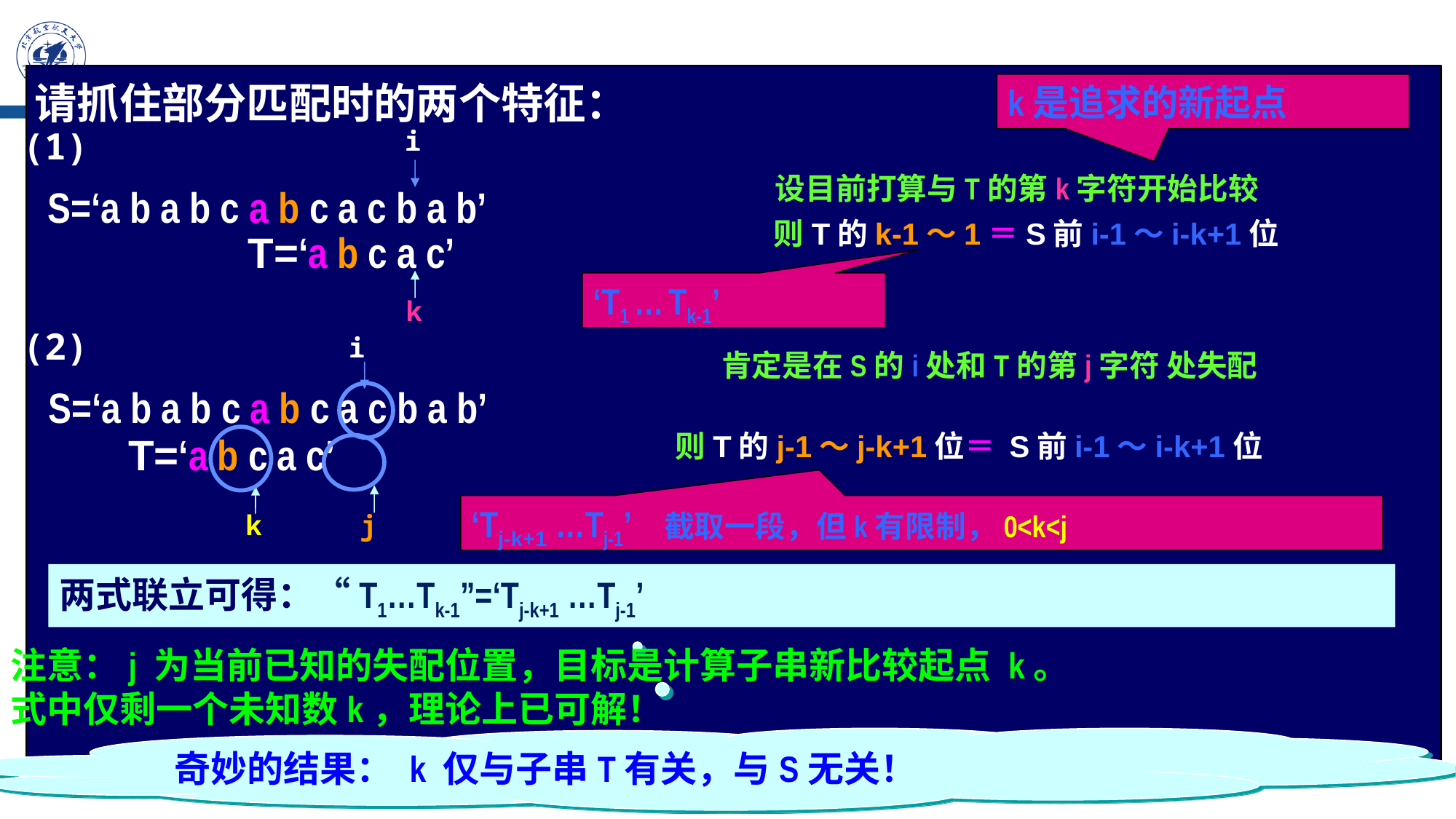

请抓住部分匹配时的两个特征：
k是追求的新起点
i

S=‘a b a b c a b c a c b a b’
T=‘a b c a c’

k
(1)
设目前打算与T的第k字符开始比较
则T的k-1～1＝S前i-1～i-k+1位
‘T1 … Tk-1’
(2)
i

S=‘a b a b c a b c a c b a b’
T=‘a b c a c’

j

k
        肯定是在S的i处和T的第j字符 处失配

则T的j-1～j-k+1位＝ S前i-1～i-k+1位

‘Tj-k+1 …Tj-1’   截取一段，但k有限制，0<k<j
两式联立可得：“T1…Tk-1”=‘Tj-k+1 …Tj-1’
注意：j 为当前已知的失配位置，目标是计算子串新比较起点 k。
式中仅剩一个未知数k，理论上已可解！
奇妙的结果： k 仅与子串T有关，与S无关！
104